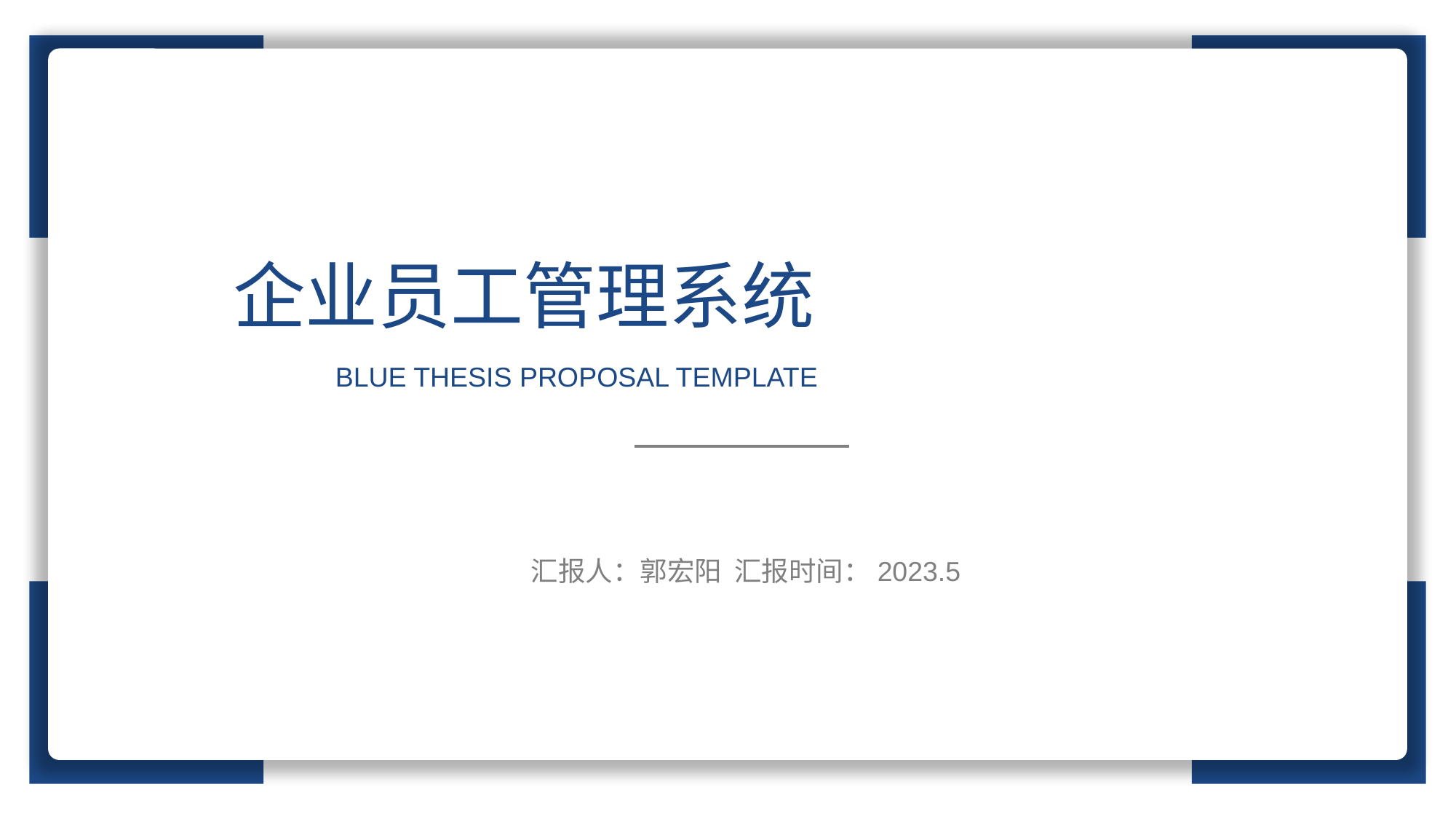

企业员工管理系统
BLUE THESIS PROPOSAL TEMPLATE
汇报人：郭宏阳  汇报时间：2023.5